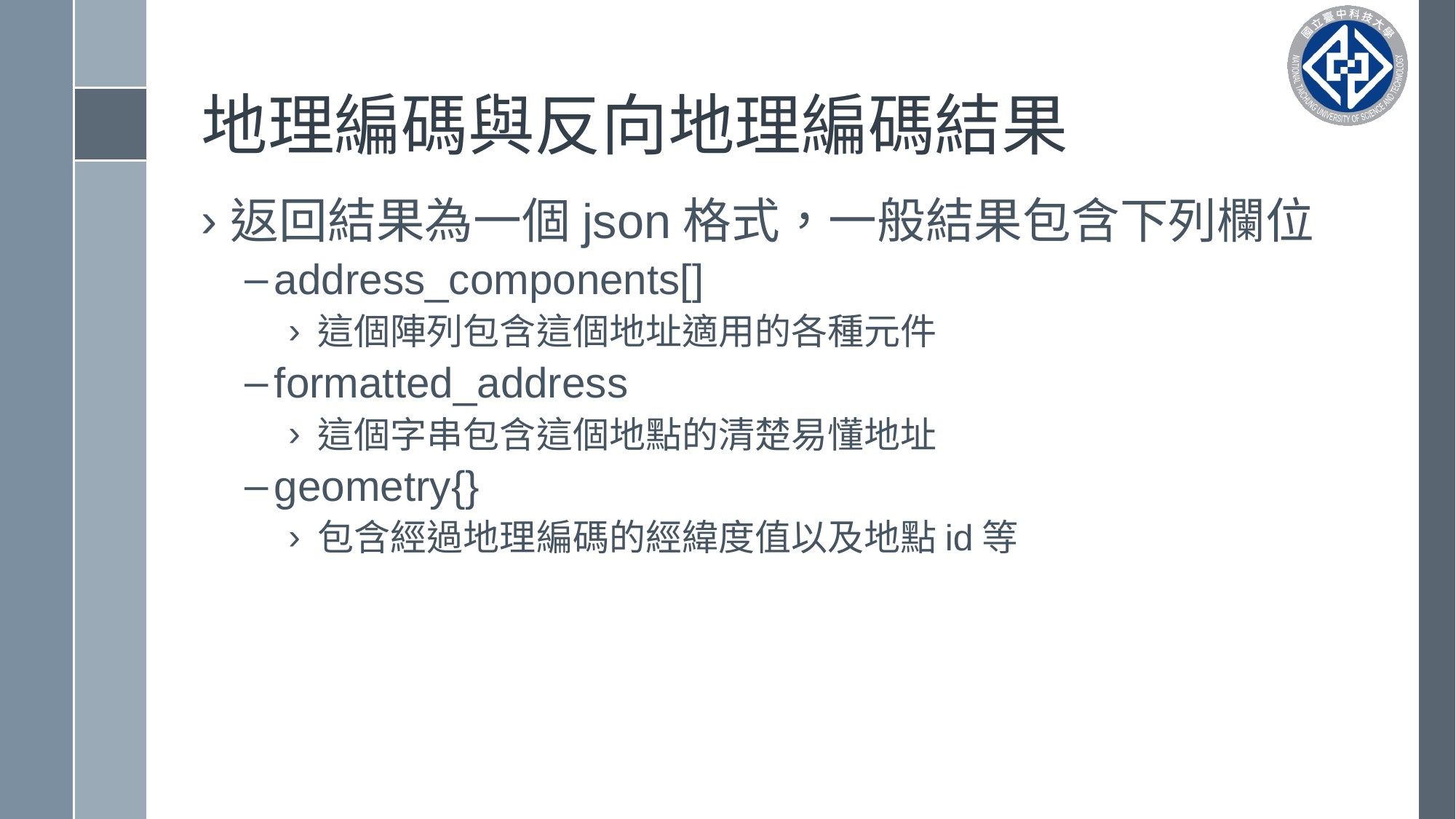

# 地理編碼與反向地理編碼結果
返回結果為一個json格式，一般結果包含下列欄位
address_components[]
這個陣列包含這個地址適用的各種元件
formatted_address
這個字串包含這個地點的清楚易懂地址
geometry{}
包含經過地理編碼的經緯度值以及地點id等